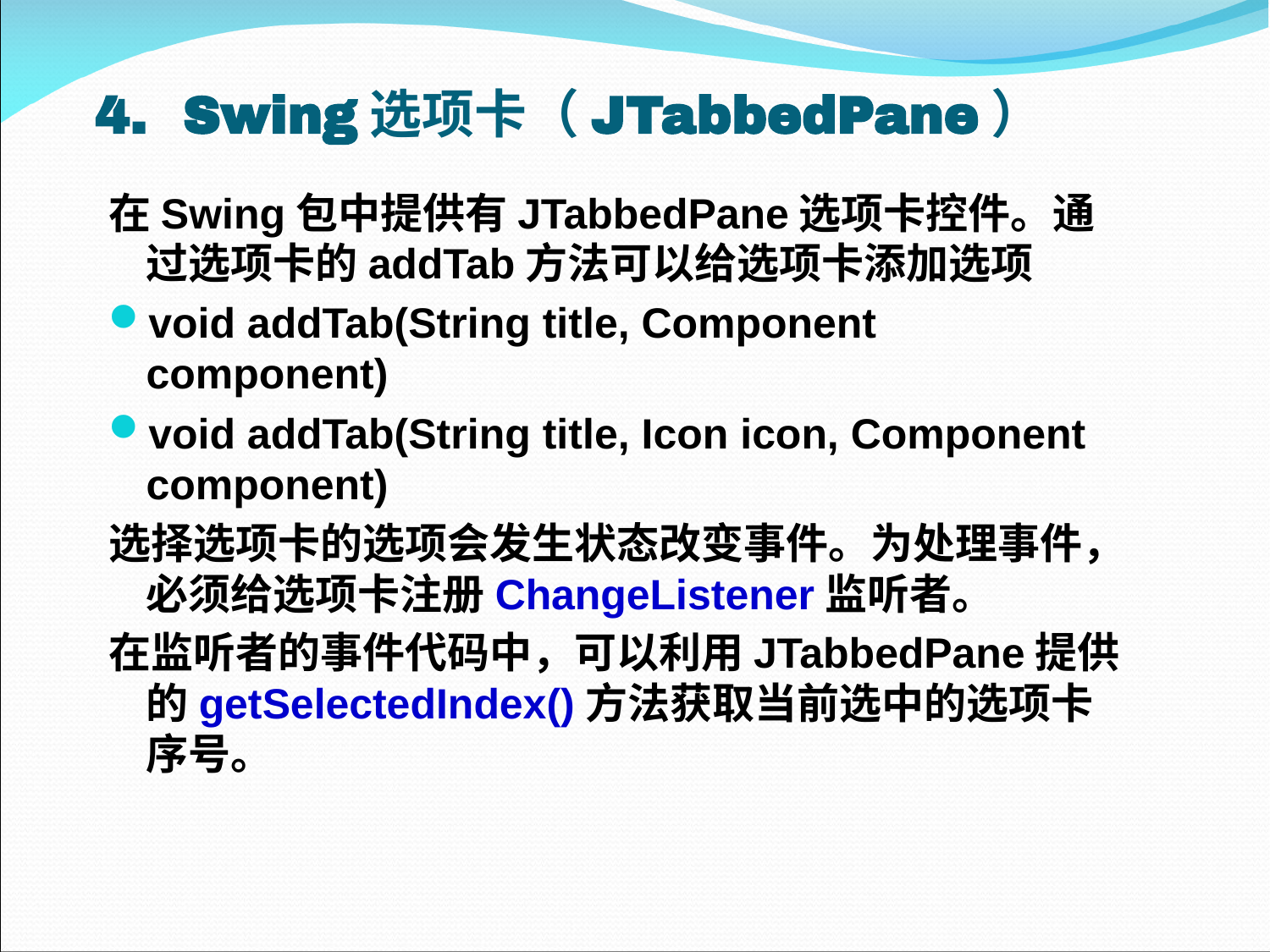

# 4.  Swing选项卡（JTabbedPane）
在Swing包中提供有JTabbedPane选项卡控件。通过选项卡的addTab方法可以给选项卡添加选项
void addTab(String title, Component component)
void addTab(String title, Icon icon, Component component)
选择选项卡的选项会发生状态改变事件。为处理事件，必须给选项卡注册ChangeListener监听者。
在监听者的事件代码中，可以利用JTabbedPane提供的getSelectedIndex()方法获取当前选中的选项卡序号。